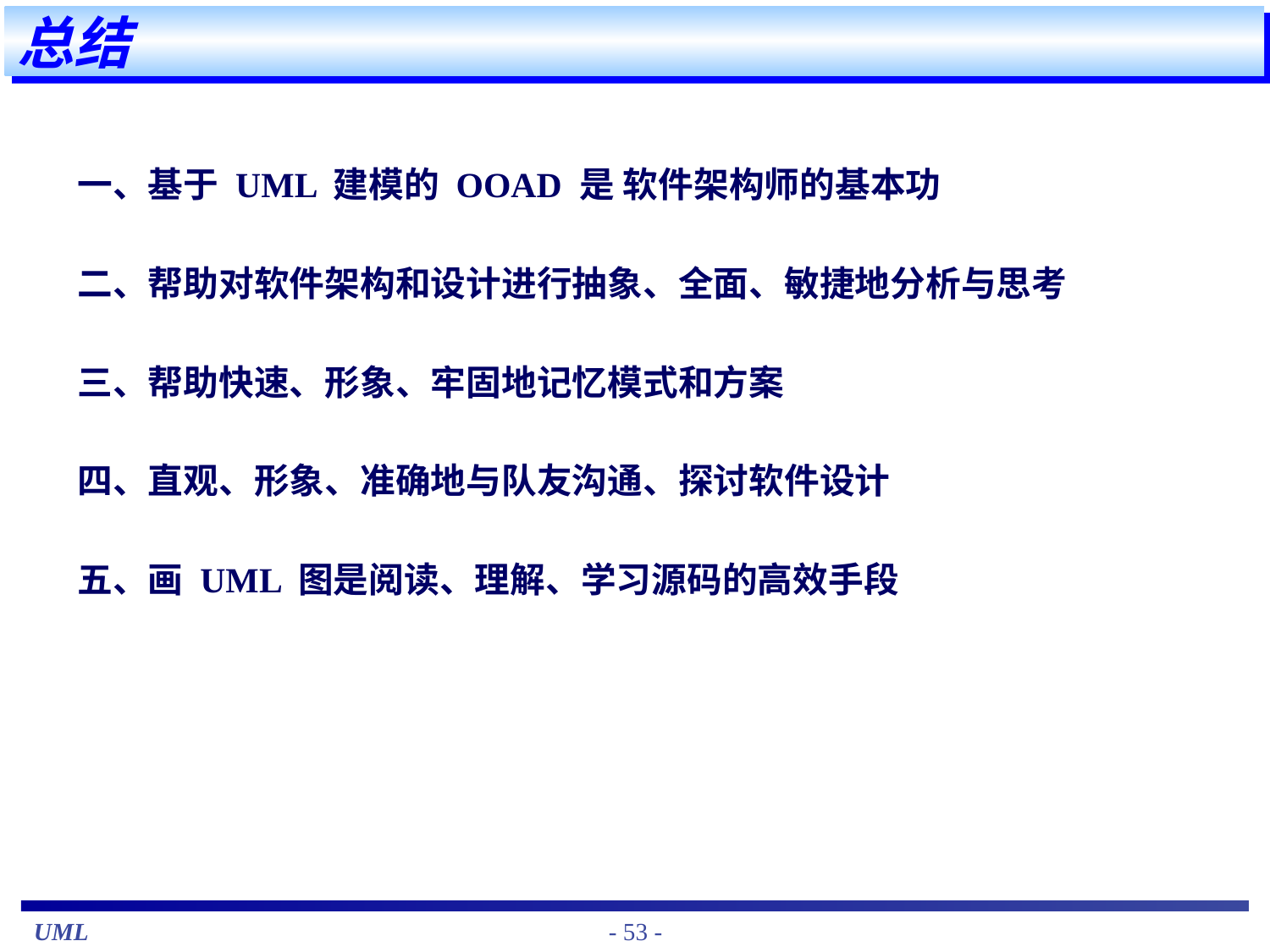

# 总结
一、基于 UML 建模的 OOAD 是 软件架构师的基本功

二、帮助对软件架构和设计进行抽象、全面、敏捷地分析与思考

三、帮助快速、形象、牢固地记忆模式和方案

四、直观、形象、准确地与队友沟通、探讨软件设计

五、画 UML 图是阅读、理解、学习源码的高效手段